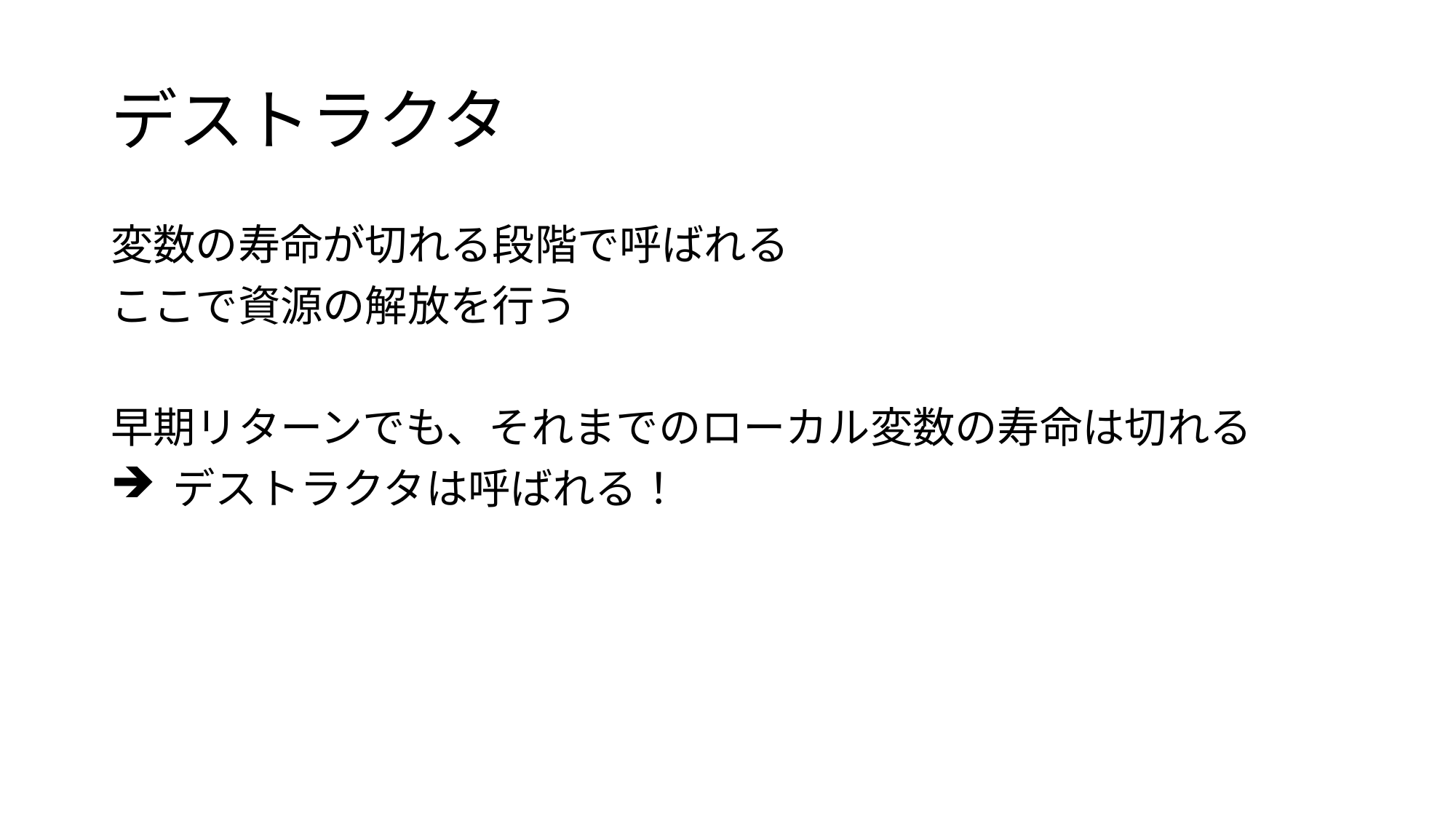

# デストラクタ
変数の寿命が切れる段階で呼ばれる
ここで資源の解放を行う

早期リターンでも、それまでのローカル変数の寿命は切れる
 デストラクタは呼ばれる！